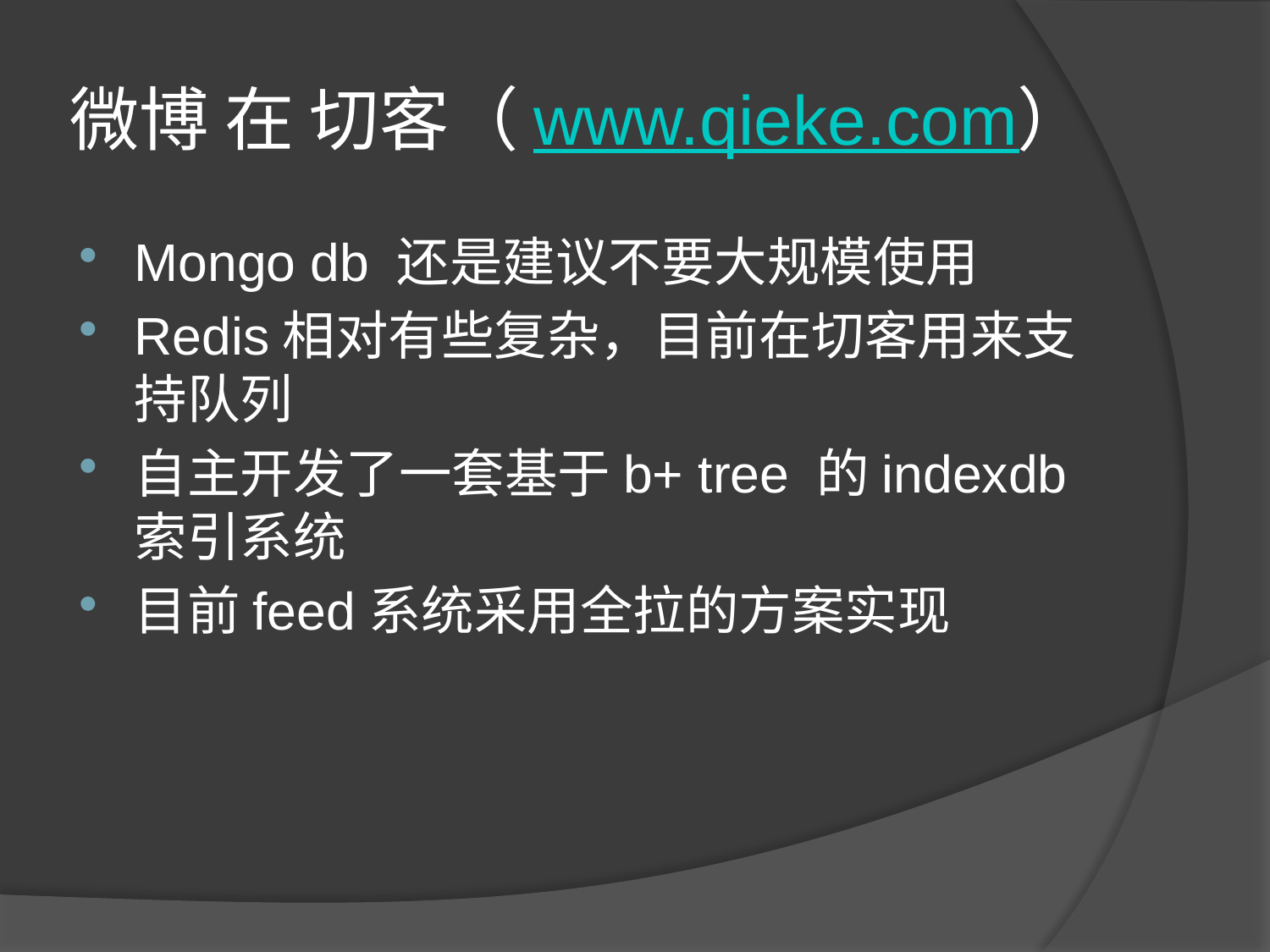

# 微博 在 切客（www.qieke.com）
Mongo db 还是建议不要大规模使用
Redis相对有些复杂，目前在切客用来支持队列
自主开发了一套基于b+ tree 的indexdb 索引系统
目前feed系统采用全拉的方案实现